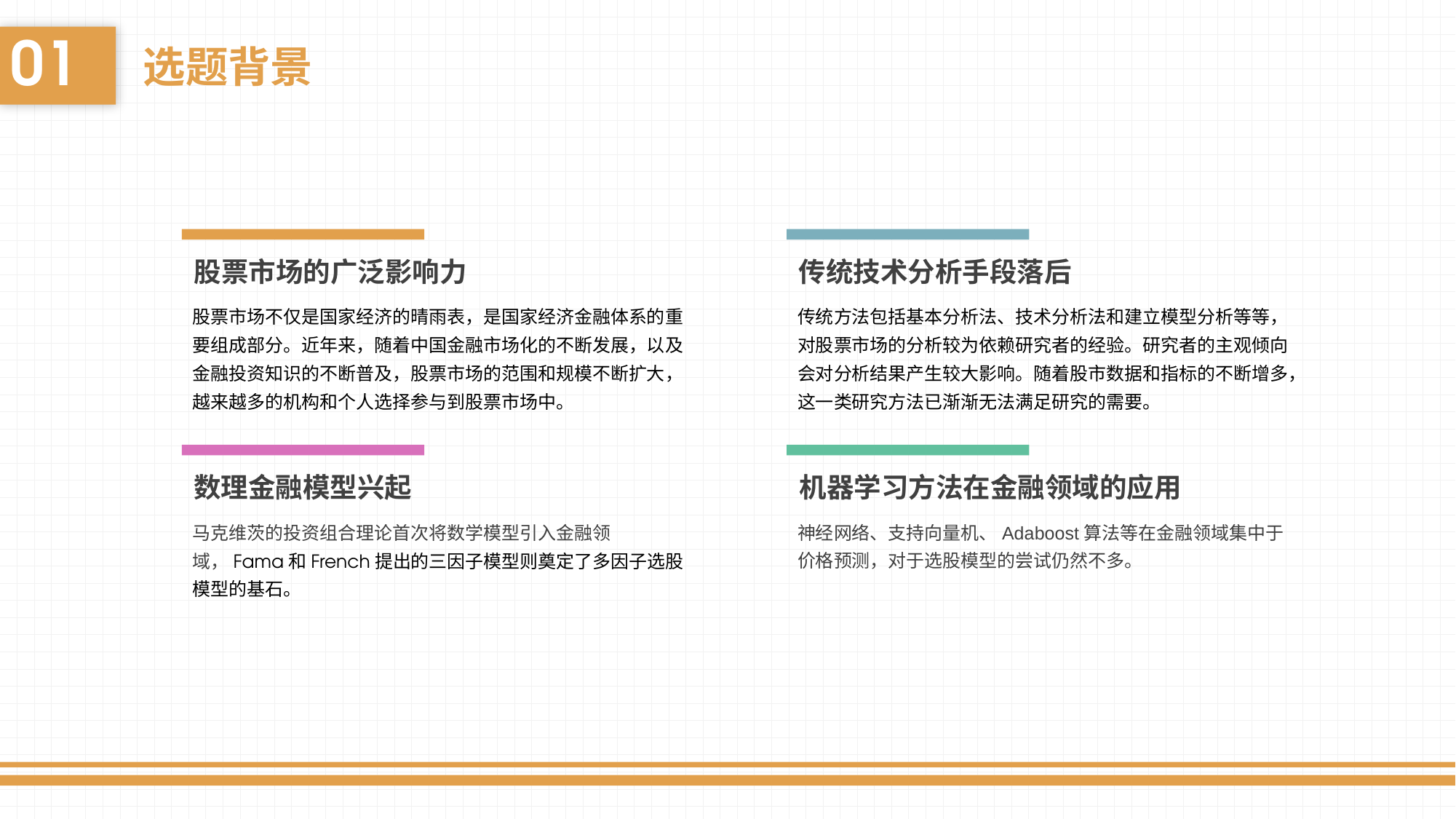

01
选题背景

股票市场的广泛影响力
传统技术分析手段落后
股票市场不仅是国家经济的晴雨表，是国家经济金融体系的重要组成部分。近年来，随着中国金融市场化的不断发展，以及金融投资知识的不断普及，股票市场的范围和规模不断扩大，越来越多的机构和个人选择参与到股票市场中。
传统方法包括基本分析法、技术分析法和建立模型分析等等，对股票市场的分析较为依赖研究者的经验。研究者的主观倾向会对分析结果产生较大影响。随着股市数据和指标的不断增多，这一类研究方法已渐渐无法满足研究的需要。

数理金融模型兴起
机器学习方法在金融领域的应用
马克维茨的投资组合理论首次将数学模型引入金融领域，Fama和French提出的三因子模型则奠定了多因子选股模型的基石。
神经网络、支持向量机、Adaboost算法等在金融领域集中于价格预测，对于选股模型的尝试仍然不多。